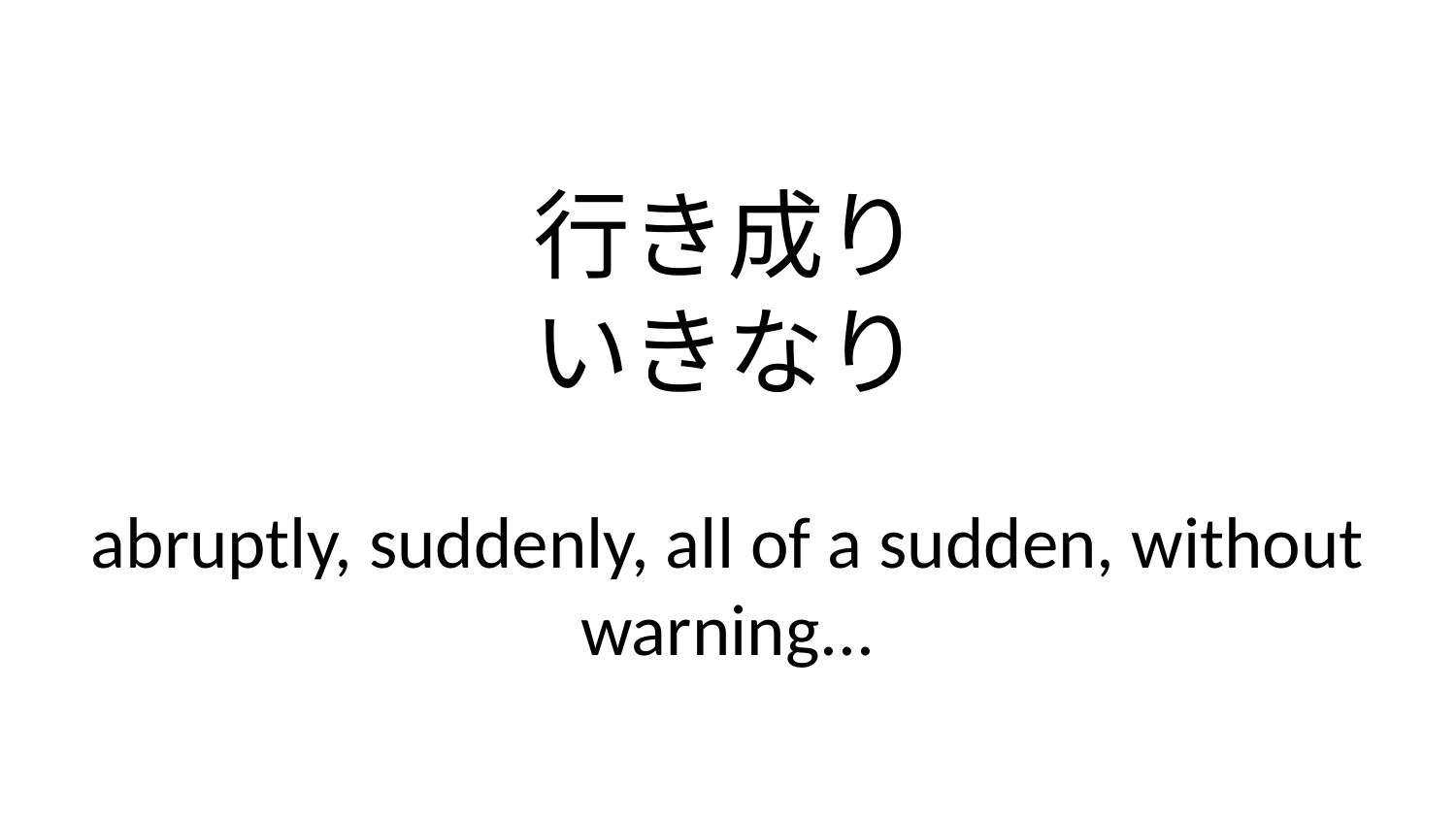

行き成り
いきなり
abruptly, suddenly, all of a sudden, without warning...
511-525